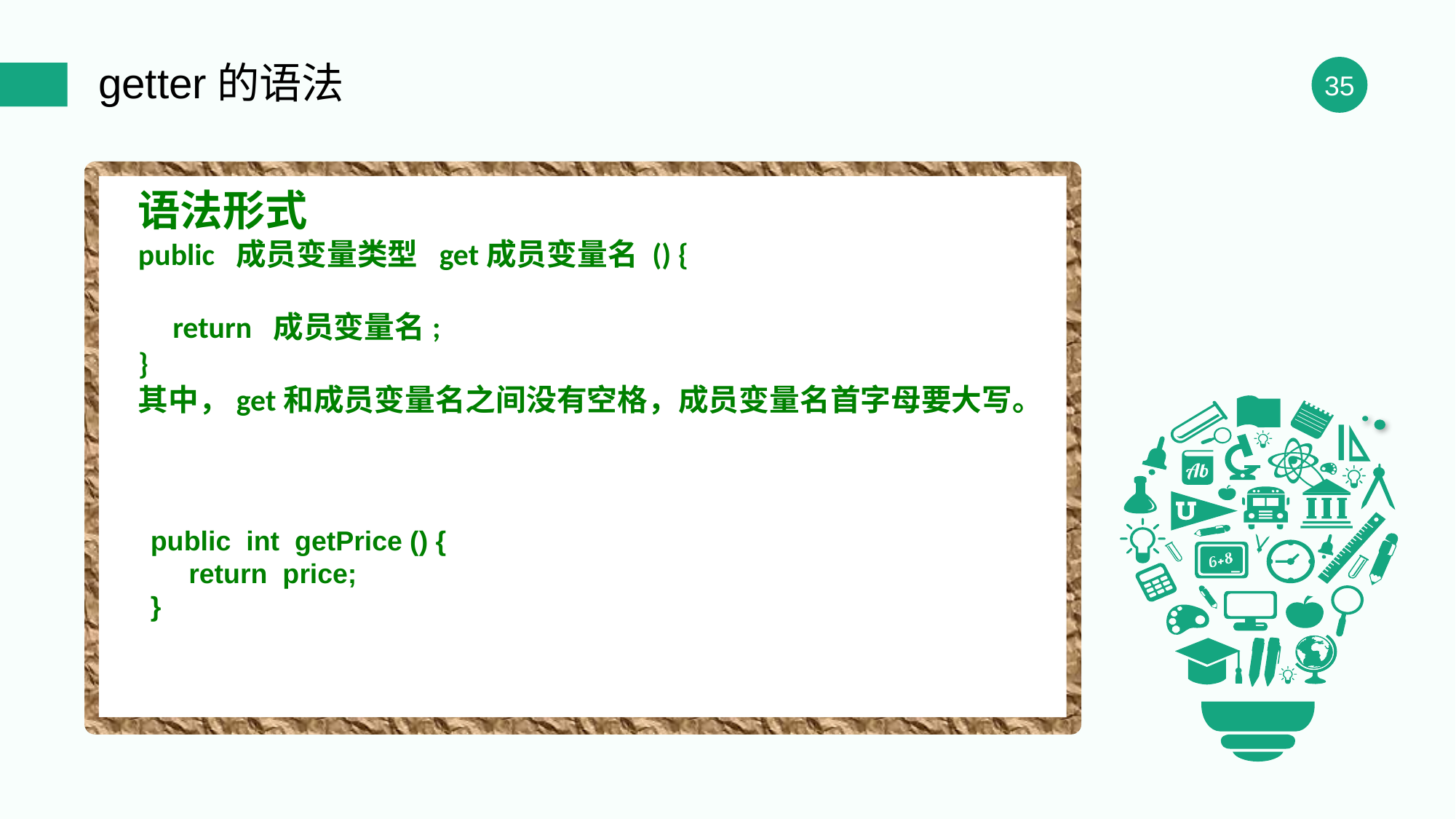

getter的语法

语法形式
public  成员变量类型  get成员变量名 () {

     return  成员变量名;
}
其中，get和成员变量名之间没有空格，成员变量名首字母要大写。

public  int  getPrice () {
     return  price;
}